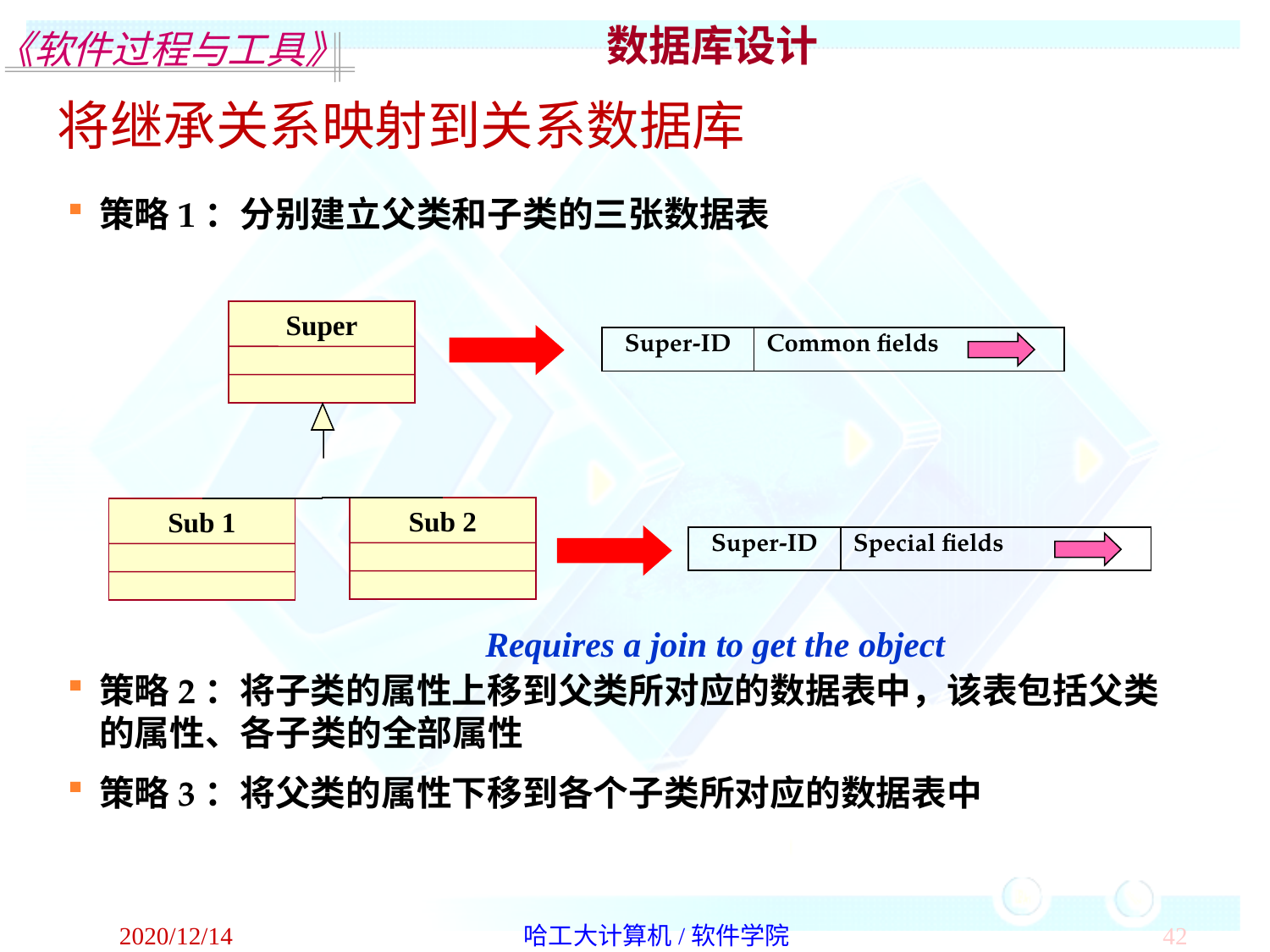

数据库设计
将继承关系映射到关系数据库
策略1：分别建立父类和子类的三张数据表

策略2：将子类的属性上移到父类所对应的数据表中，该表包括父类的属性、各子类的全部属性
策略3：将父类的属性下移到各个子类所对应的数据表中
Super

Sub 2

Sub 1

| Super-ID | Common fields |
| --- | --- |

| Super-ID | Special fields |
| --- | --- |

Requires a join to get the object